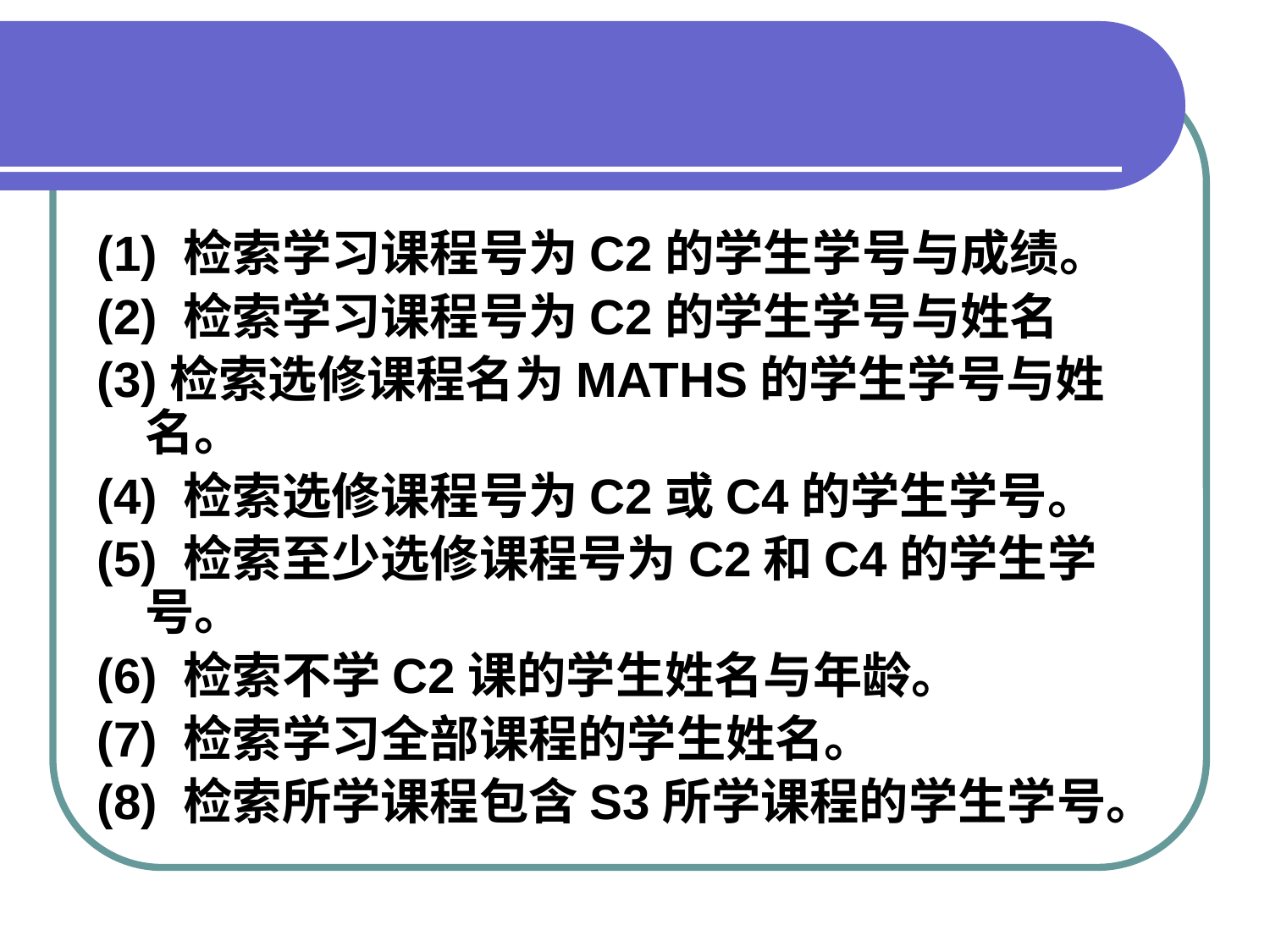

#
(1) 检索学习课程号为C2的学生学号与成绩。
(2) 检索学习课程号为C2的学生学号与姓名
(3)检索选修课程名为MATHS的学生学号与姓名。
(4) 检索选修课程号为C2或C4的学生学号。
(5) 检索至少选修课程号为C2和C4的学生学号。
(6) 检索不学C2课的学生姓名与年龄。
(7) 检索学习全部课程的学生姓名。
(8) 检索所学课程包含S3所学课程的学生学号。